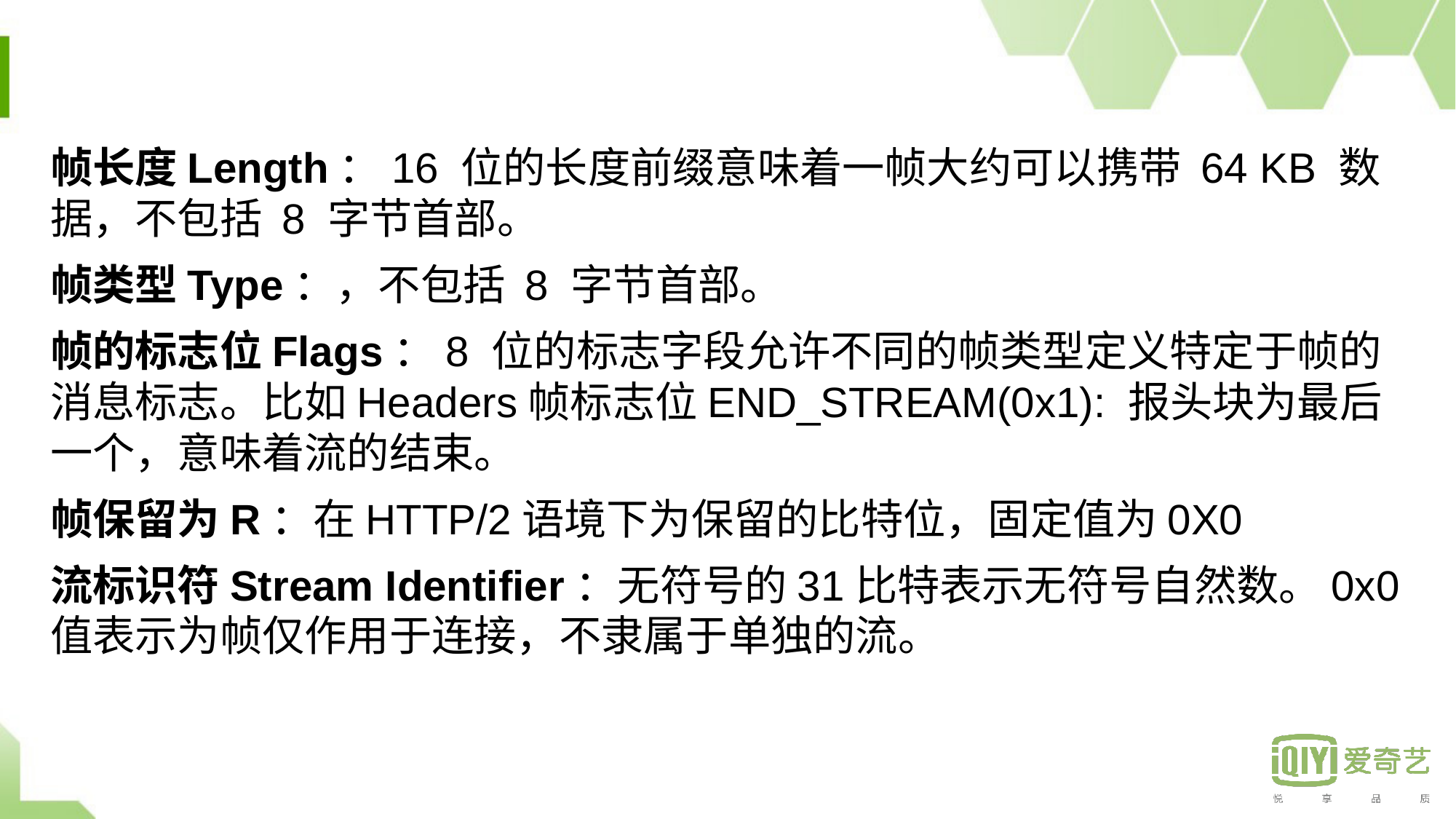

#
帧长度Length：16 位的长度前缀意味着一帧大约可以携带 64 KB 数据，不包括 8 字节首部。
帧类型Type：，不包括 8 字节首部。
帧的标志位Flags：8 位的标志字段允许不同的帧类型定义特定于帧的消息标志。比如Headers帧标志位END_STREAM(0x1): 报头块为最后一个，意味着流的结束。
帧保留为R：在HTTP/2语境下为保留的比特位，固定值为0X0
流标识符Stream Identifier：无符号的31比特表示无符号自然数。0x0值表示为帧仅作用于连接，不隶属于单独的流。